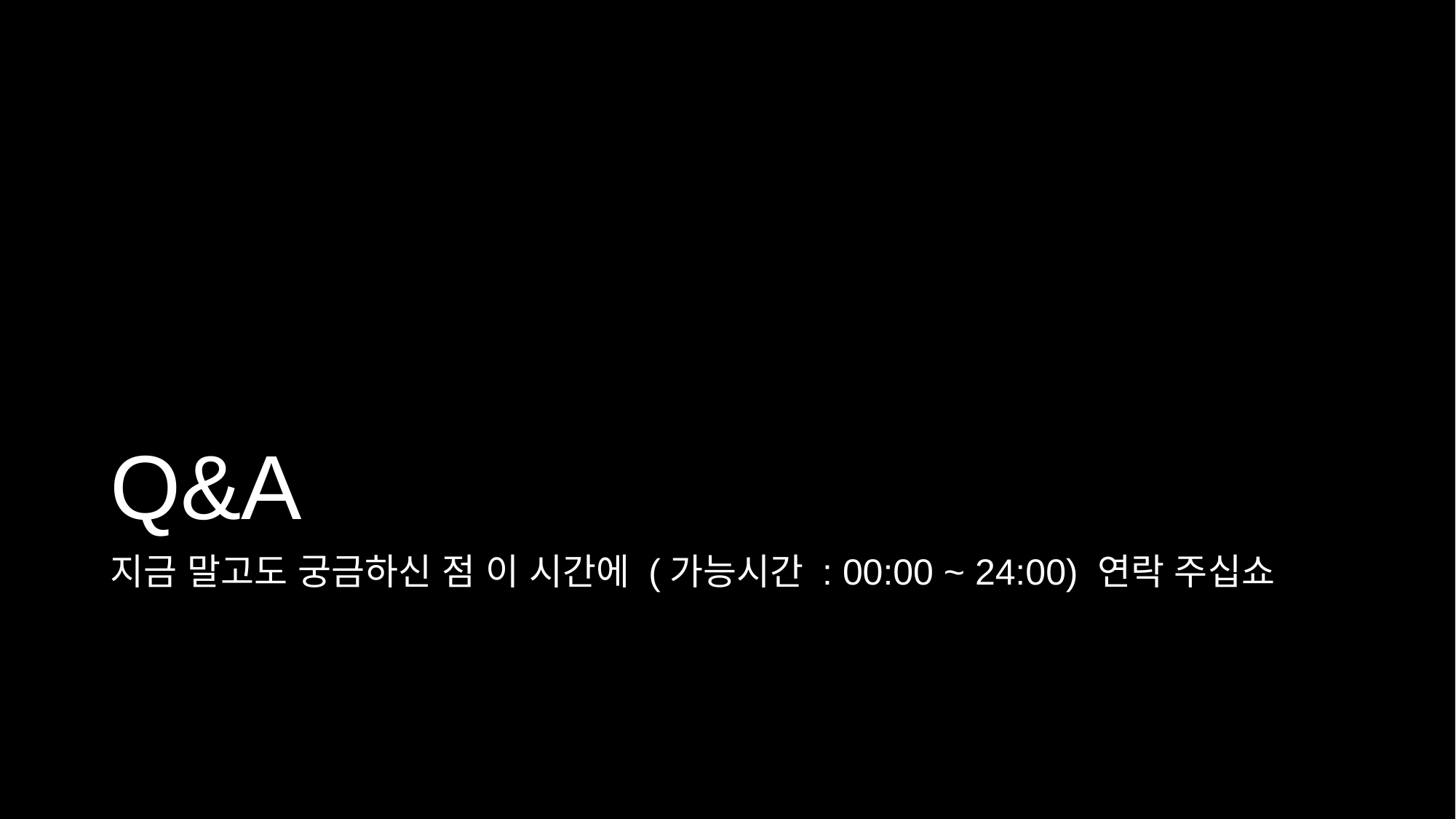

# Q&A
지금 말고도 궁금하신 점 이 시간에 (가능시간 : 00:00 ~ 24:00) 연락 주십쇼